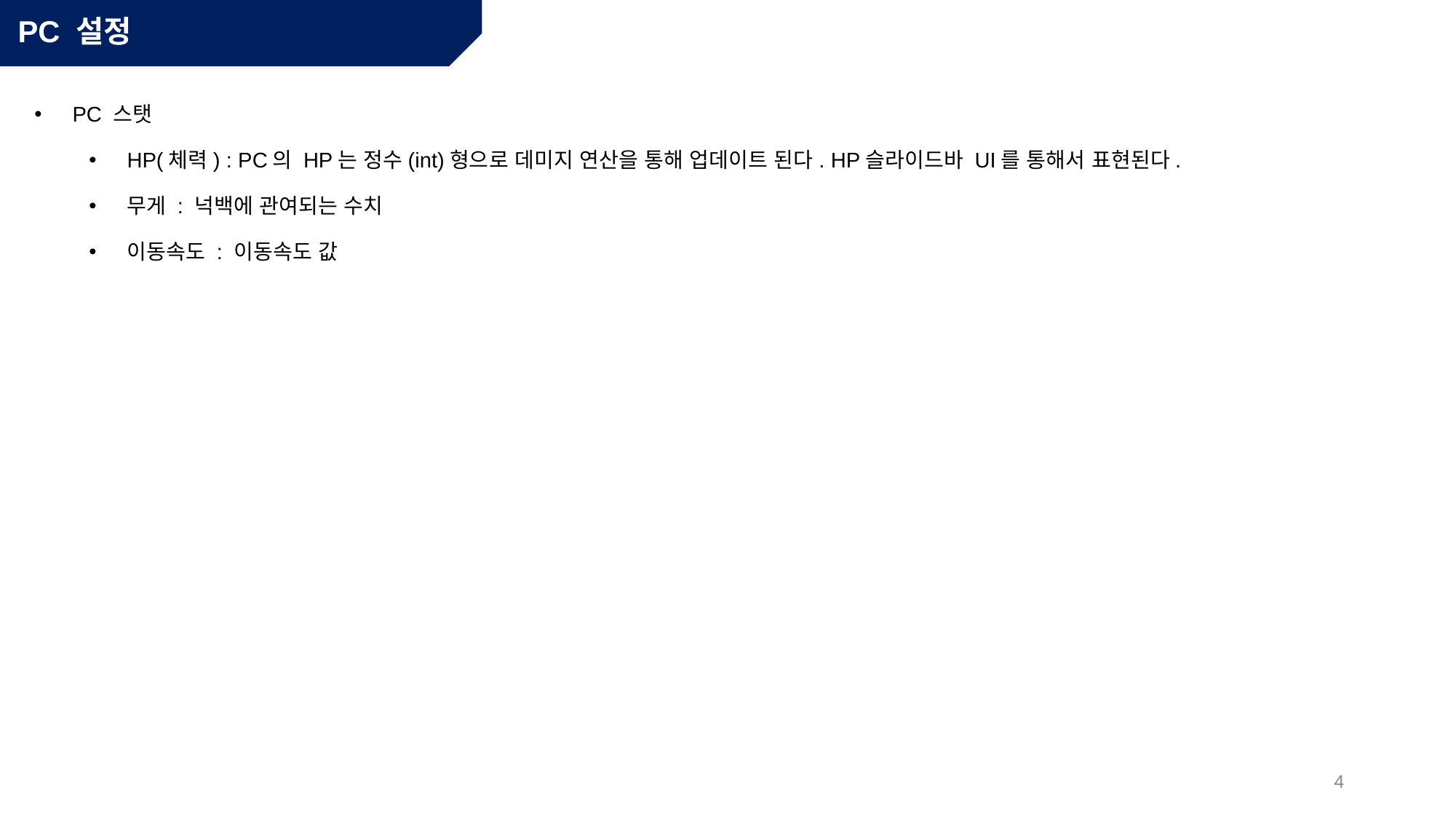

# PC 설정
PC 스탯
HP(체력) : PC의 HP는 정수(int)형으로 데미지 연산을 통해 업데이트 된다. HP슬라이드바 UI를 통해서 표현된다.
무게 : 넉백에 관여되는 수치
이동속도 : 이동속도 값
4